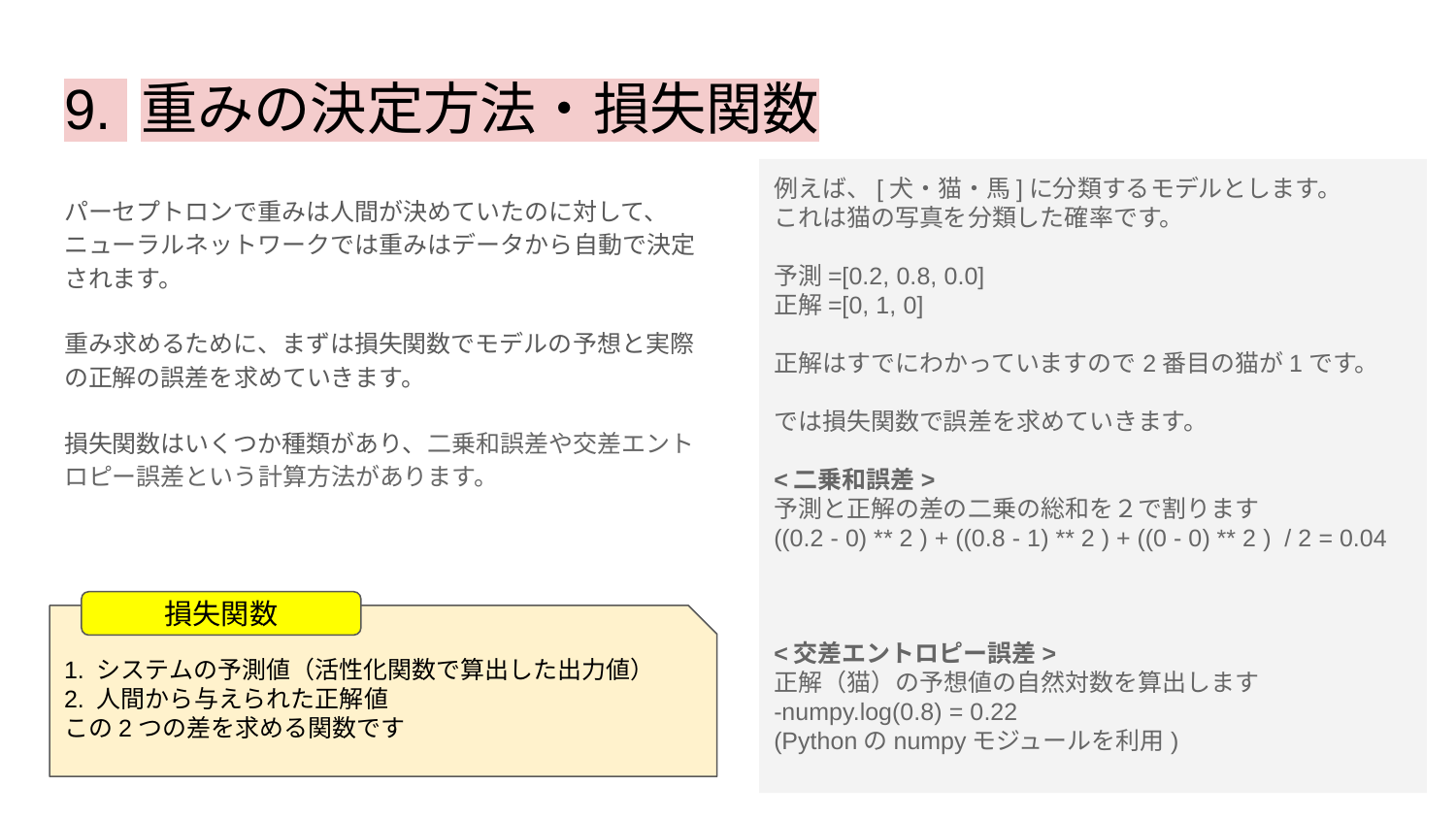

# 9. 重みの決定方法・損失関数
例えば、[犬・猫・馬]に分類するモデルとします。
これは猫の写真を分類した確率です。

予測=[0.2, 0.8, 0.0]
正解=[0, 1, 0]

正解はすでにわかっていますので2番目の猫が1です。

では損失関数で誤差を求めていきます。

<二乗和誤差>
予測と正解の差の二乗の総和を２で割ります
((0.2 - 0) ** 2 ) + ((0.8 - 1) ** 2 ) + ((0 - 0) ** 2 )  / 2 = 0.04

<交差エントロピー誤差>
正解（猫）の予想値の自然対数を算出します
-numpy.log(0.8) = 0.22
(Pythonのnumpyモジュールを利用)

パーセプトロンで重みは人間が決めていたのに対して、ニューラルネットワークでは重みはデータから自動で決定されます。
重み求めるために、まずは損失関数でモデルの予想と実際の正解の誤差を求めていきます。
損失関数はいくつか種類があり、二乗和誤差や交差エントロピー誤差という計算方法があります。
損失関数
1. システムの予測値（活性化関数で算出した出力値）
2. 人間から与えられた正解値
この2つの差を求める関数です